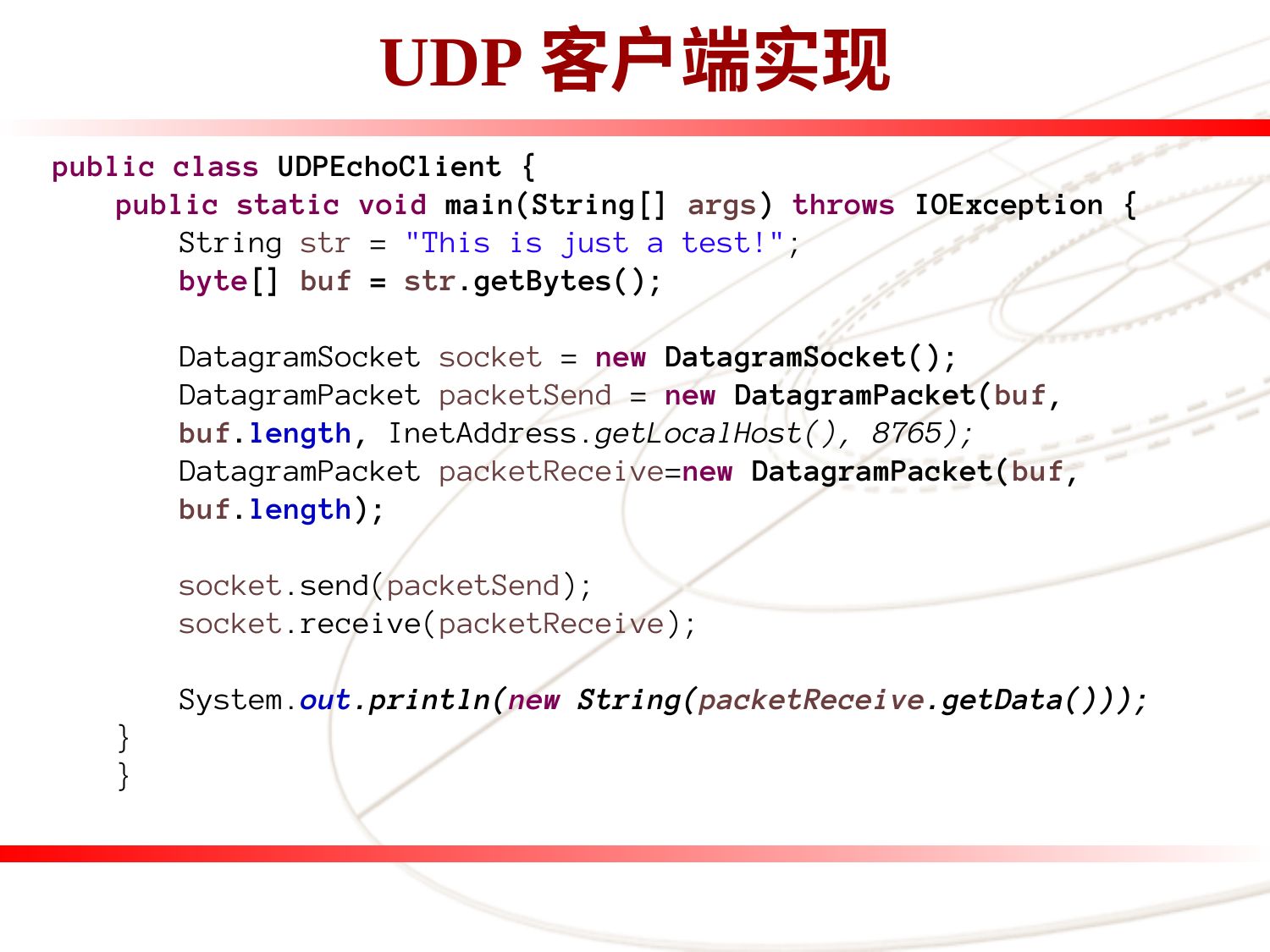

# UDP客户端实现
public class UDPEchoClient {
public static void main(String[] args) throws IOException {
String str = "This is just a test!";
byte[] buf = str.getBytes();

DatagramSocket socket = new DatagramSocket();
DatagramPacket packetSend = new DatagramPacket(buf, buf.length, InetAddress.getLocalHost(), 8765);
DatagramPacket packetReceive=new DatagramPacket(buf, buf.length);

socket.send(packetSend);
socket.receive(packetReceive);

System.out.println(new String(packetReceive.getData()));
}
}